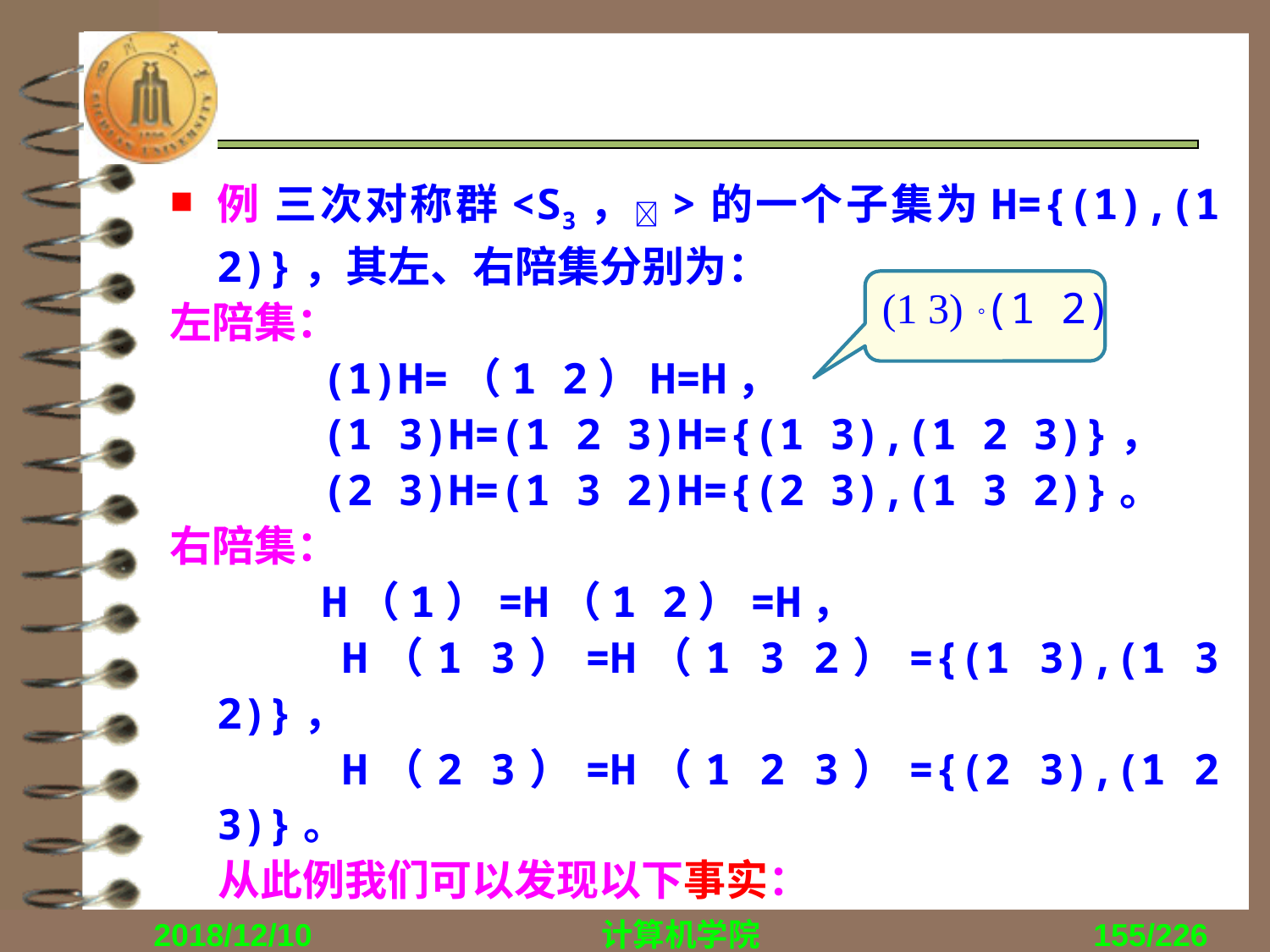

例 三次对称群<S3，°>的一个子集为H={(1),(1 2)}，其左、右陪集分别为：
左陪集：
      (1)H=（1 2）H=H，
      (1 3)H=(1 2 3)H={(1 3),(1 2 3)}，
      (2 3)H=(1 3 2)H={(2 3),(1 3 2)}。
右陪集：
      H（1）=H（1 2）=H，
      H（1 3）=H（1 3 2）={(1 3),(1 3 2)}，
      H（2 3）=H（1 2 3）={(2 3),(1 2 3)}。
    从此例我们可以发现以下事实：
(1 3) °(1 2)
2018/12/10
计算机学院
155/226